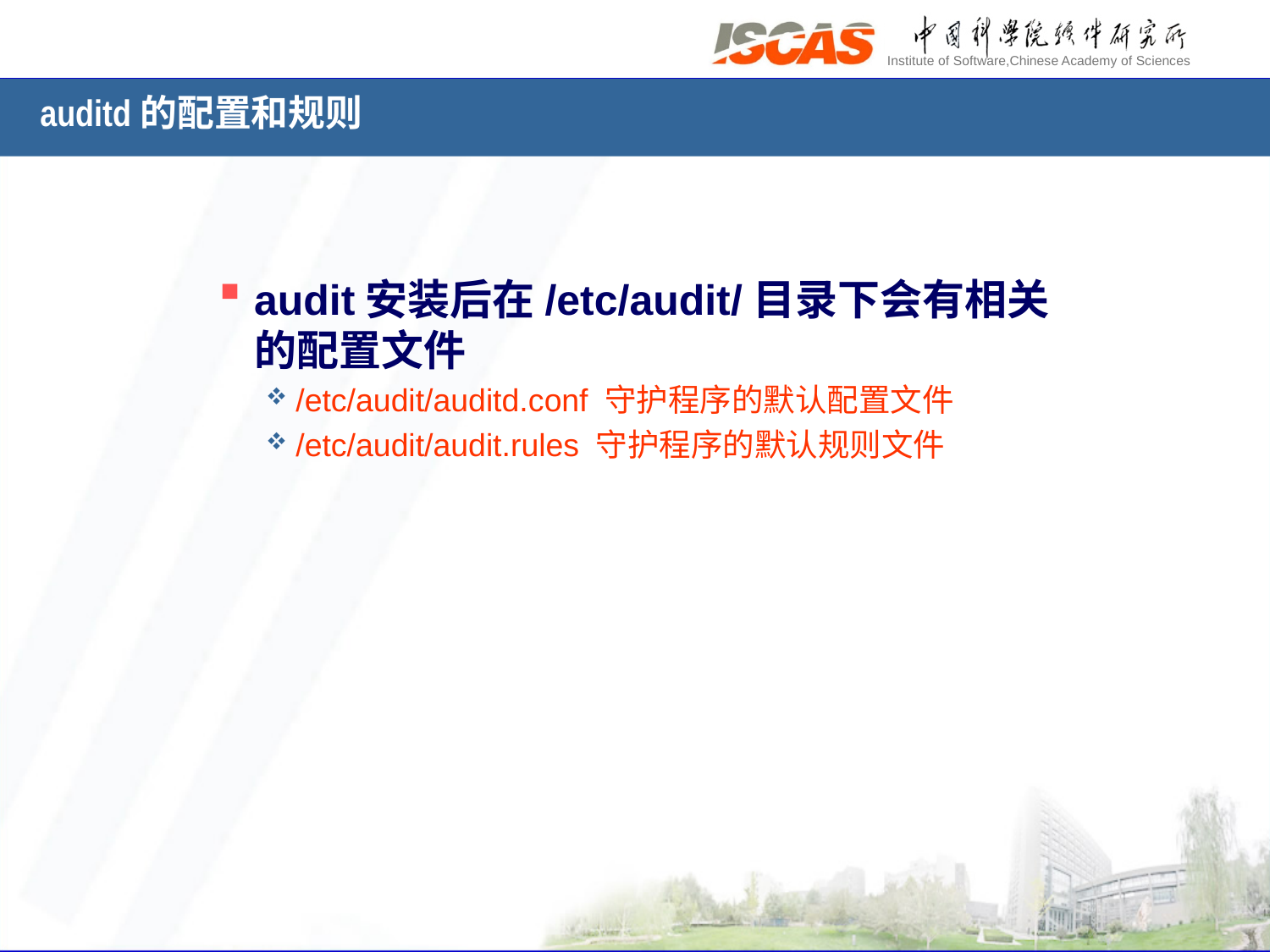

auditd的配置和规则
audit安装后在/etc/audit/目录下会有相关的配置文件
/etc/audit/auditd.conf 守护程序的默认配置文件
/etc/audit/audit.rules 守护程序的默认规则文件